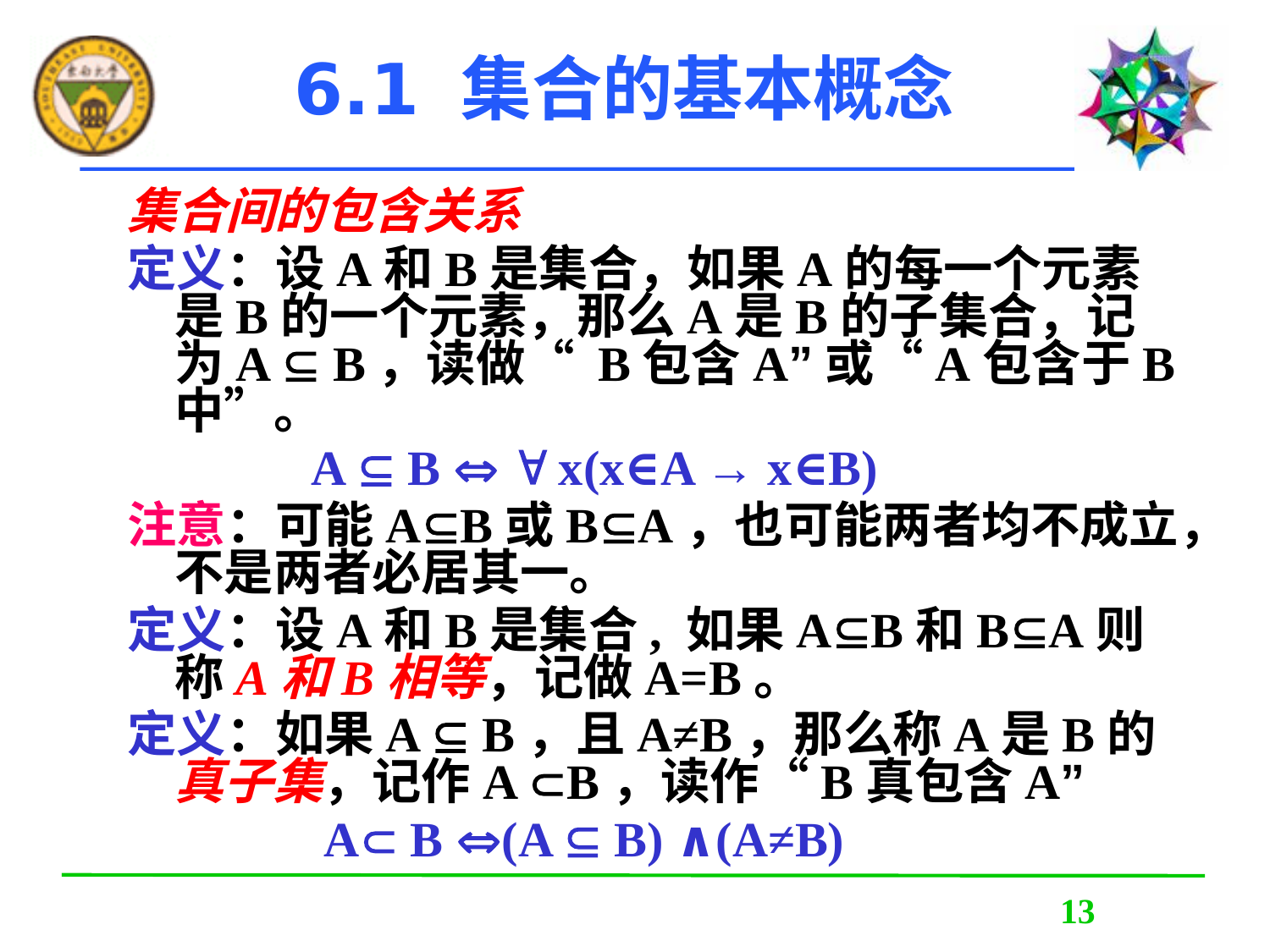

# 6.1 集合的基本概念
集合间的包含关系
定义：设A和B是集合，如果A的每一个元素是B的一个元素，那么A是B的子集合，记为A ⊆ B，读做“ B包含A”或“A包含于B中”。
               A ⊆ B ⇔ ∀ x(x∈A → x∈B)
注意：可能A⊆B或B⊆A，也可能两者均不成立，不是两者必居其一。
定义：设A和B是集合, 如果A⊆B和B⊆A则称A和B相等，记做A=B。
定义：如果A ⊆ B，且A≠B，那么称A是B的真子集，记作A ⊂B，读作“B真包含A”
                A⊂ B ⇔(A ⊆ B) ∧(A≠B)